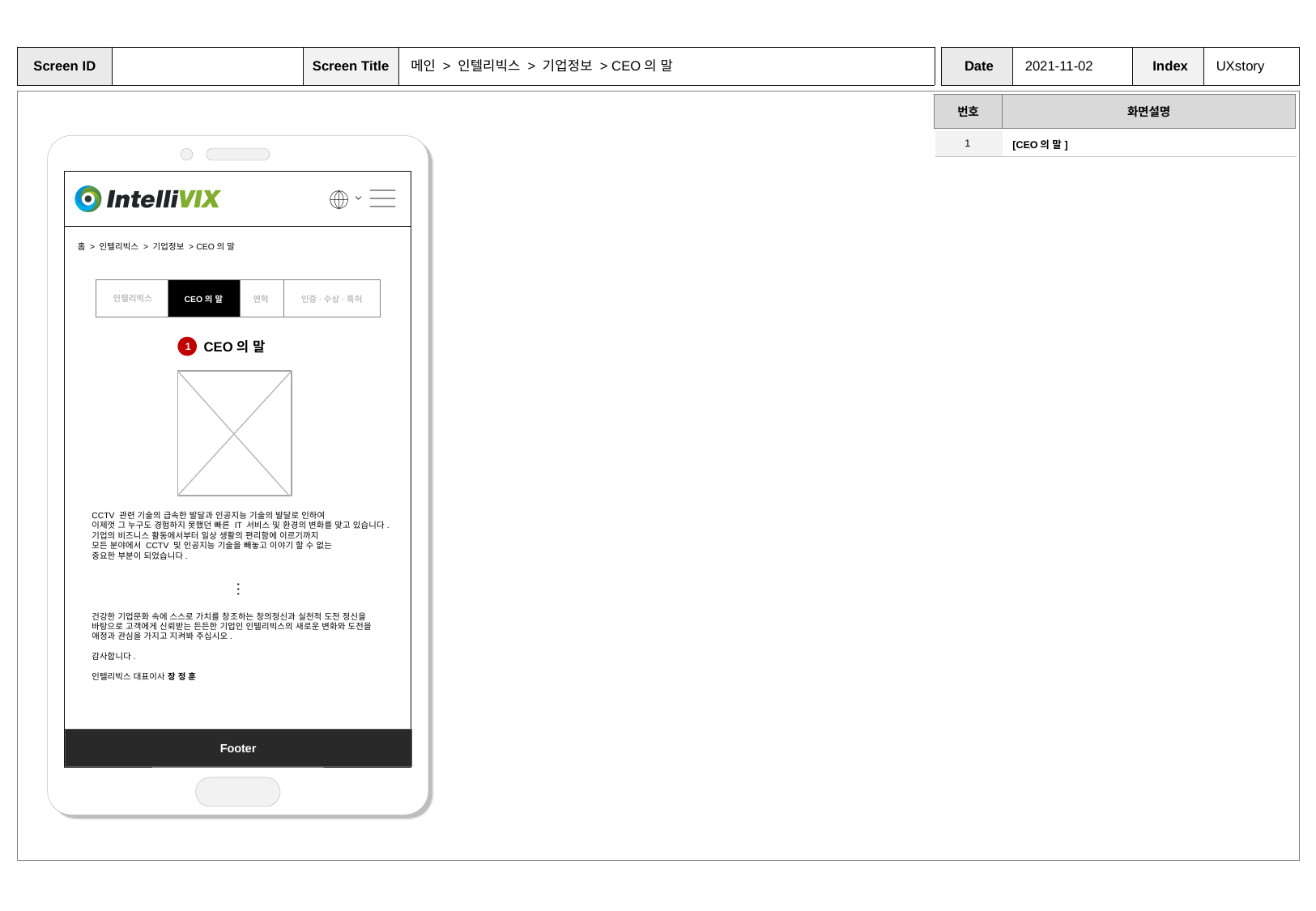

메인 > 인텔리빅스 > 기업정보 > CEO의 말
2021-11-02
UXstory
| 1 | [CEO의 말] |
| --- | --- |
홈 > 인텔리빅스 > 기업정보 > CEO의 말

인텔리빅스
연혁
인증·수상·특허
CEO의 말
CEO의 말
1

CCTV 관련 기술의 급속한 발달과 인공지능 기술의 발달로 인하여
이제껏 그 누구도 경험하지 못했던 빠른 IT 서비스 및 환경의 변화를 맞고 있습니다.
기업의 비즈니스 활동에서부터 일상 생활의 편리함에 이르기까지
모든 분야에서 CCTV 및 인공지능 기술을 빼놓고 이야기 할 수 없는
중요한 부분이 되었습니다.

건강한 기업문화 속에 스스로 가치를 창조하는 창의정신과 실천적 도전 정신을
바탕으로 고객에게 신뢰받는 든든한 기업인 인텔리빅스의 새로운 변화와 도전을
애정과 관심을 가지고 지켜봐 주십시오.

감사합니다.

인텔리빅스 대표이사 장 정 훈

…
Footer